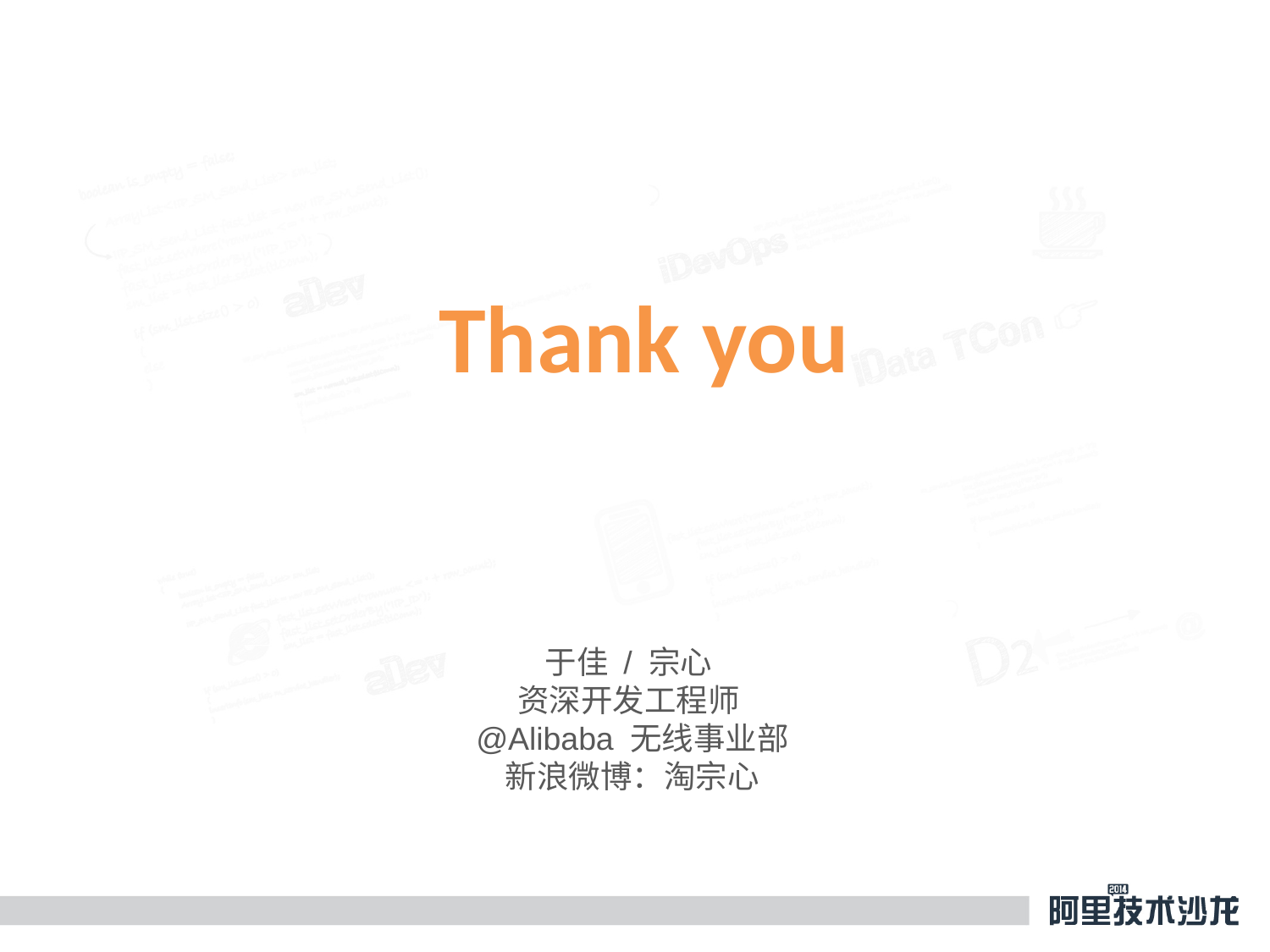

Thank you
于佳 / 宗心
资深开发工程师
@Alibaba 无线事业部
新浪微博：淘宗心